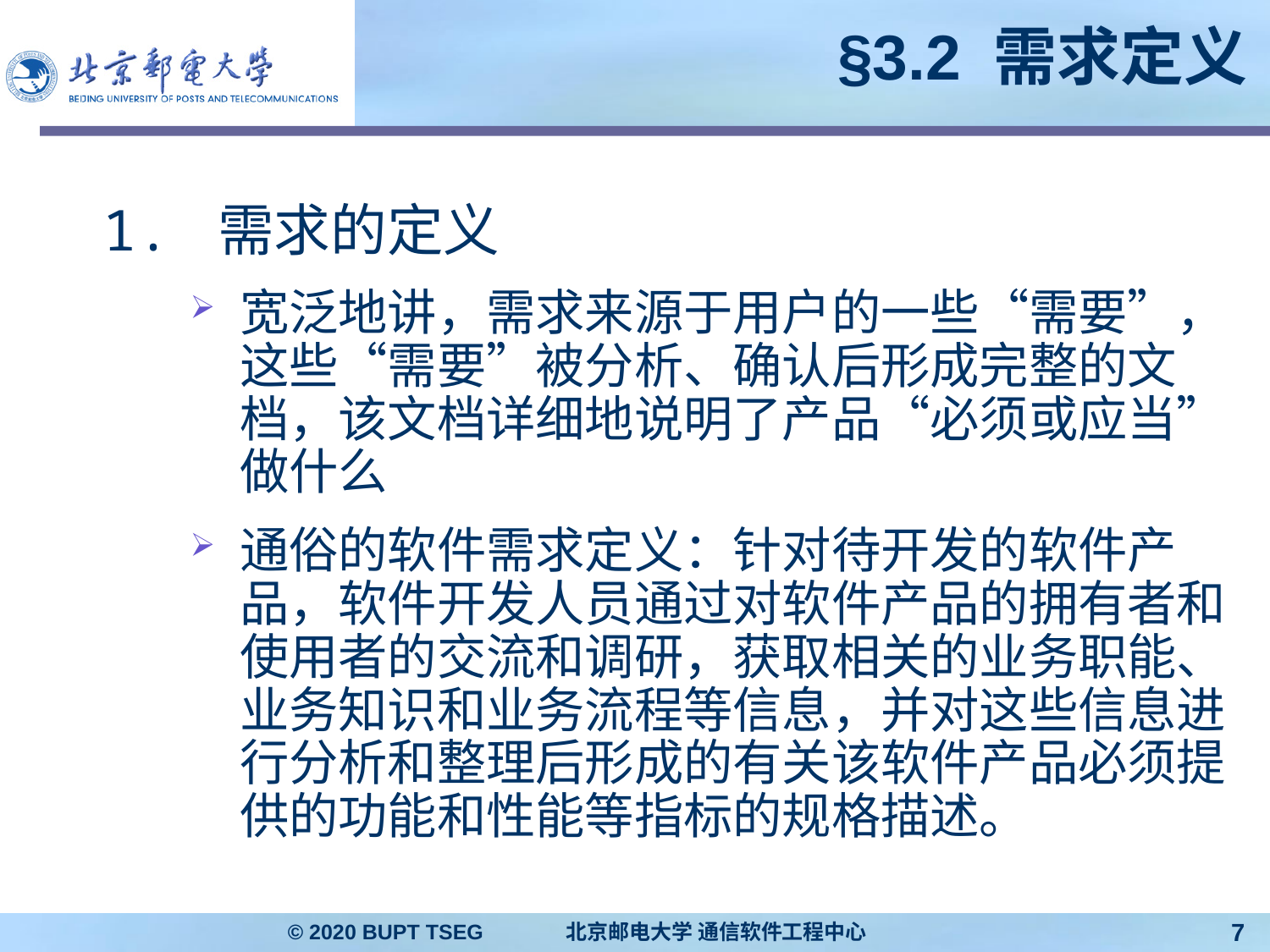

# §3.2 需求定义
1. 需求的定义
宽泛地讲，需求来源于用户的一些“需要”，这些“需要”被分析、确认后形成完整的文档，该文档详细地说明了产品“必须或应当”做什么
通俗的软件需求定义：针对待开发的软件产品，软件开发人员通过对软件产品的拥有者和使用者的交流和调研，获取相关的业务职能、业务知识和业务流程等信息，并对这些信息进行分析和整理后形成的有关该软件产品必须提供的功能和性能等指标的规格描述。
© 2020 BUPT TSEG             北京邮电大学 通信软件工程中心